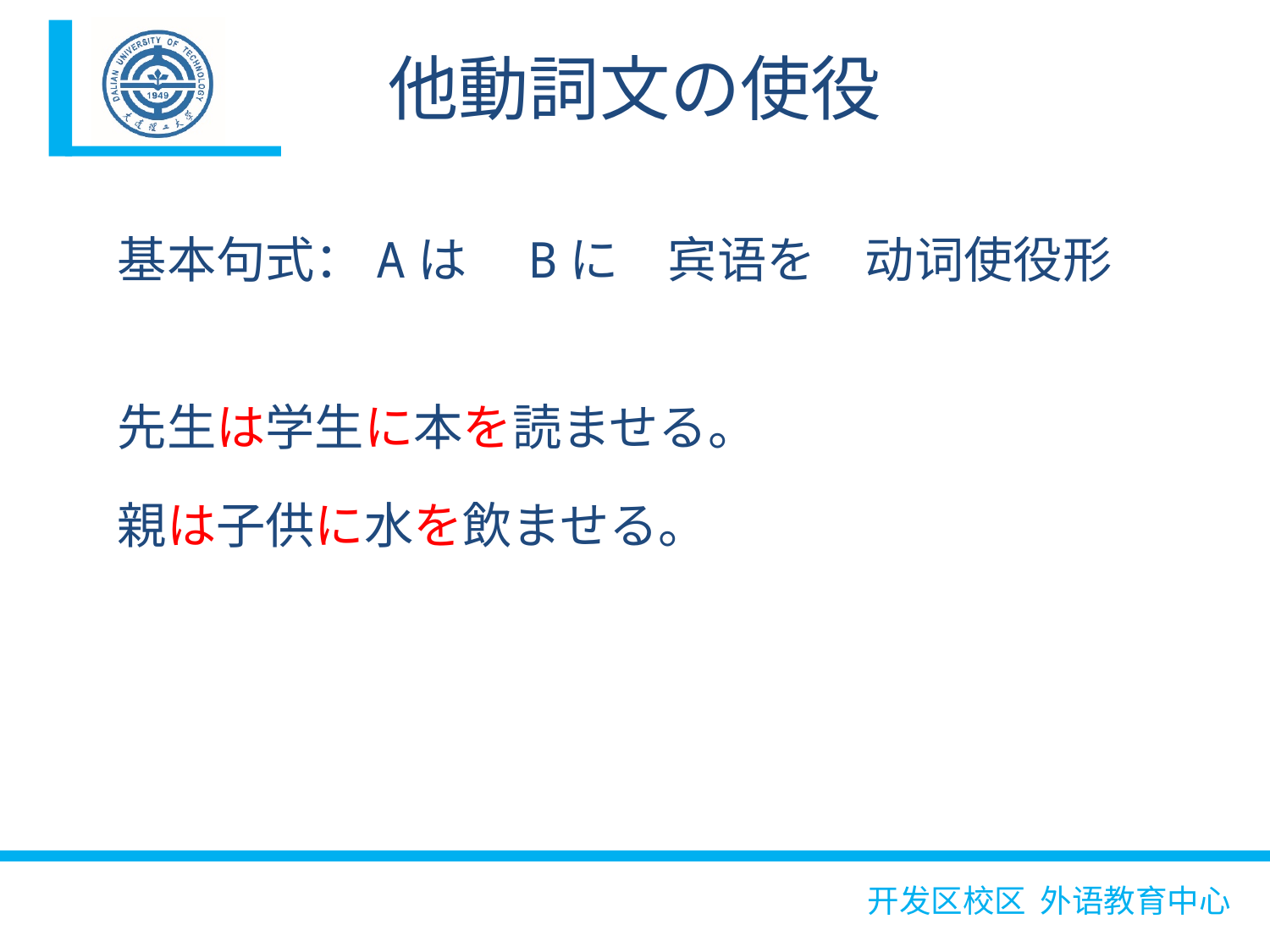

他動詞文の使役
基本句式：Aは　Bに　宾语を　动词使役形

先生は学生に本を読ませる。
親は子供に水を飲ませる。